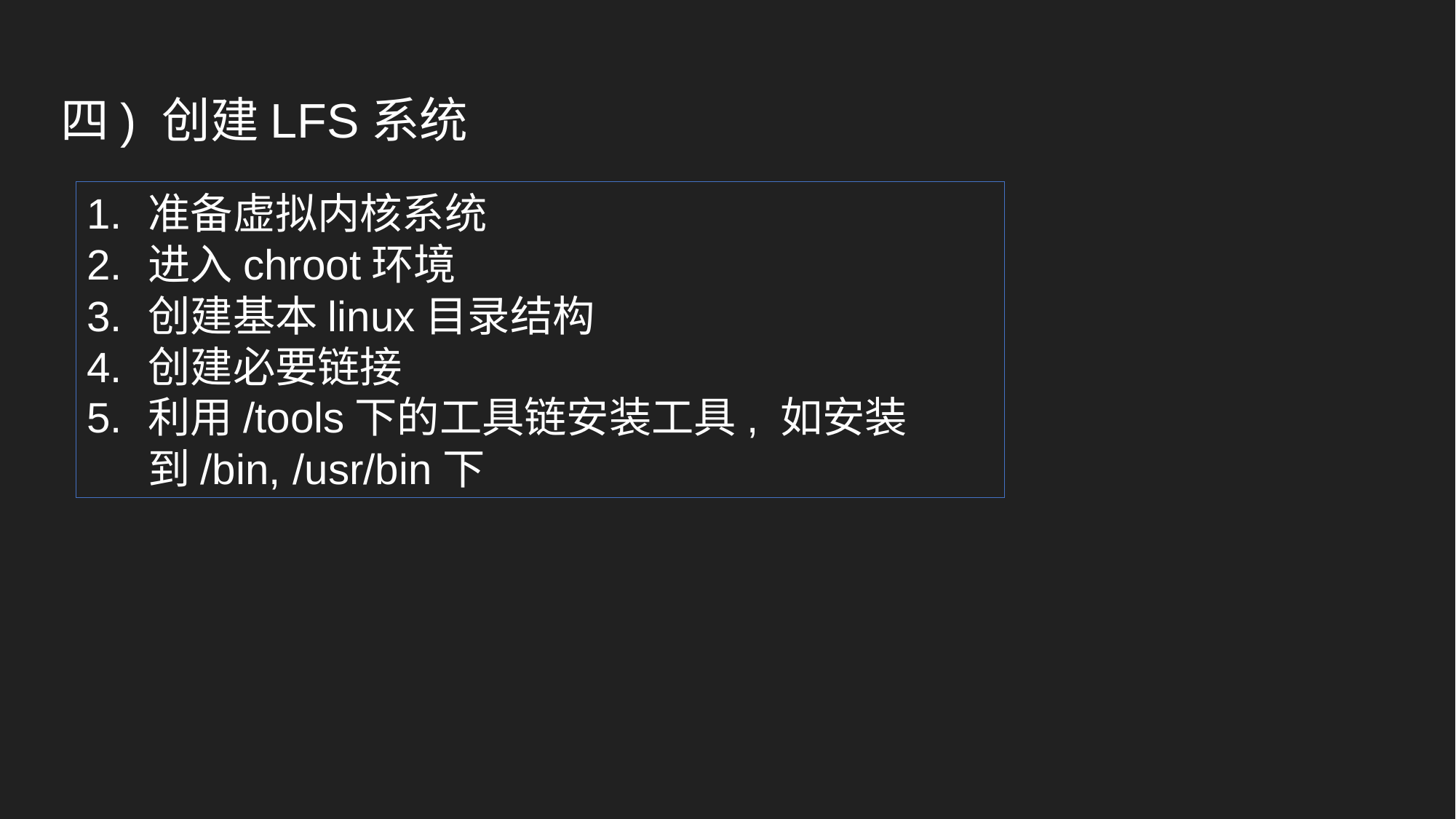

四) 创建LFS系统

准备虚拟内核系统
进入chroot环境
创建基本linux目录结构
创建必要链接
利用/tools下的工具链安装工具, 如安装到/bin, /usr/bin下